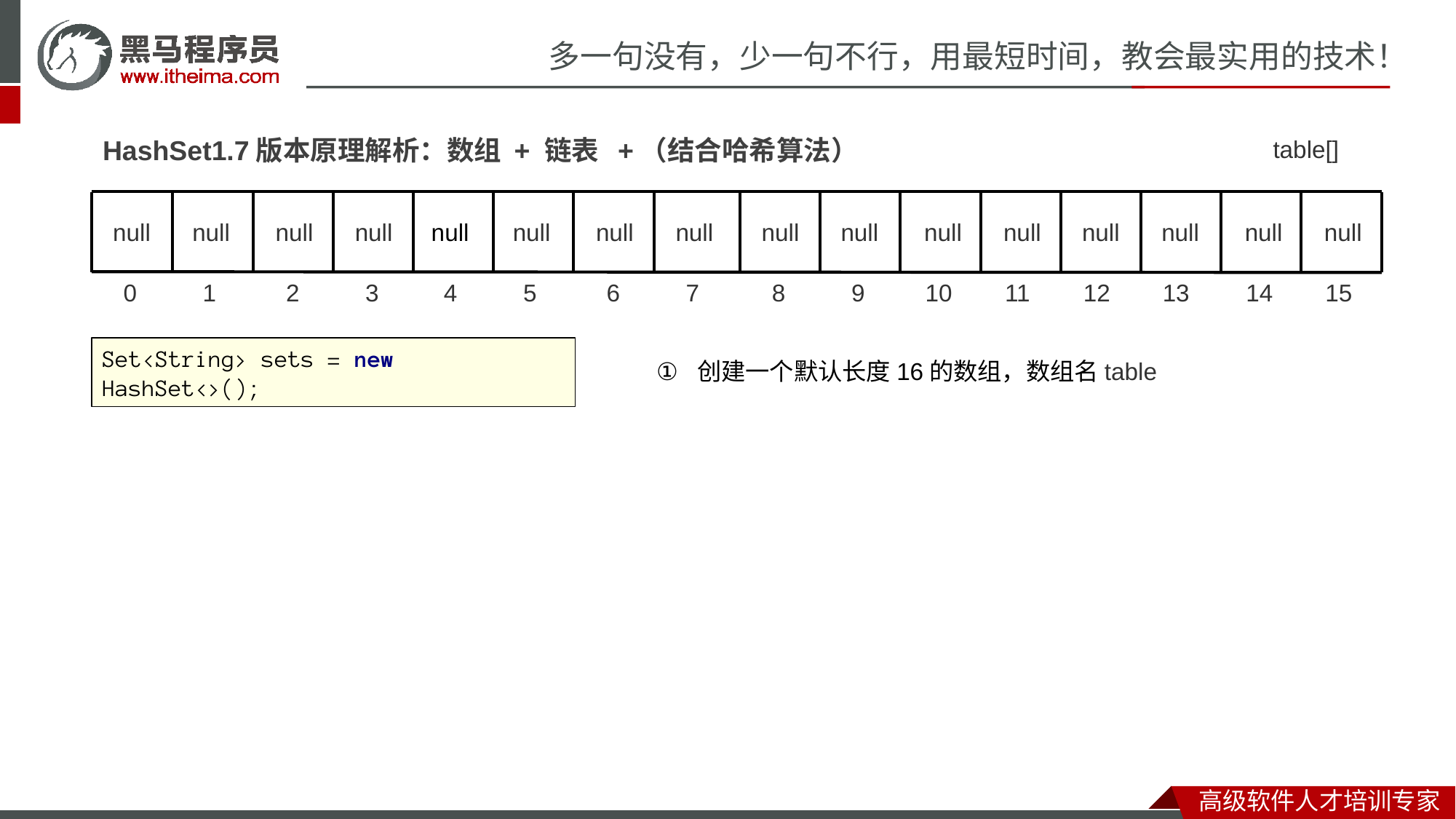

HashSet1.7版本原理解析：数组 + 链表  +（结合哈希算法）
table[]
null
null
null
null
null
null
null
null
null
null
null
null
null
null
null
null
0
1
2
3
4
5
6
7
8
9
10
11
12
13
14
15
创建一个默认长度16的数组，数组名table
Set<String> sets = new HashSet<>();